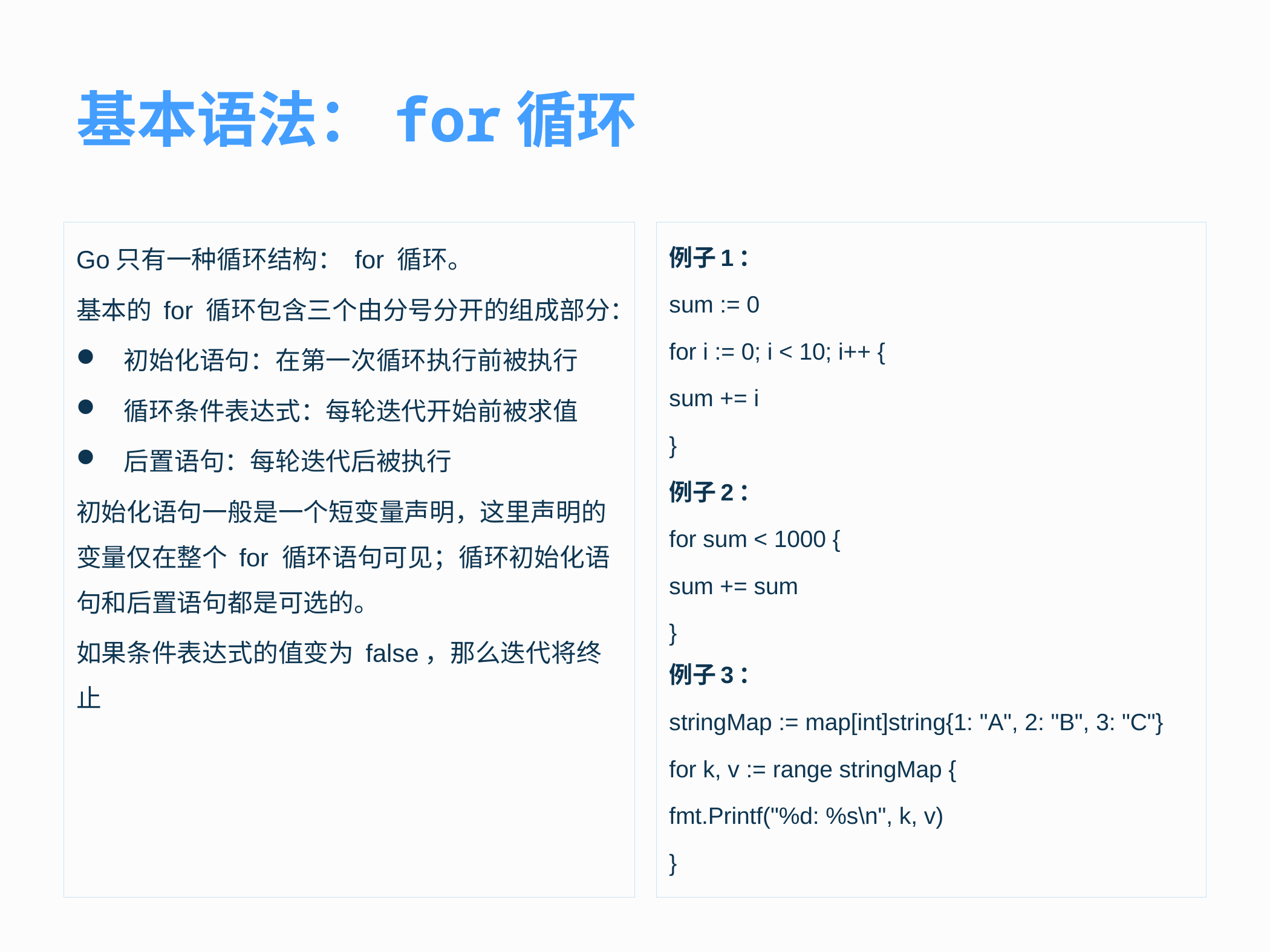

# 基本语法：for循环
Go只有一种循环结构： for 循环。
基本的 for 循环包含三个由分号分开的组成部分：
初始化语句：在第一次循环执行前被执行
循环条件表达式：每轮迭代开始前被求值
后置语句：每轮迭代后被执行
初始化语句一般是一个短变量声明，这里声明的变量仅在整个 for 循环语句可见；循环初始化语句和后置语句都是可选的。
如果条件表达式的值变为 false，那么迭代将终止

例子1：
sum := 0
for i := 0; i < 10; i++ {
sum += i
}
例子2：
for sum < 1000 {
sum += sum
}
例子3：
stringMap := map[int]string{1: "A", 2: "B", 3: "C"}
for k, v := range stringMap {
fmt.Printf("%d: %s\n", k, v)
}